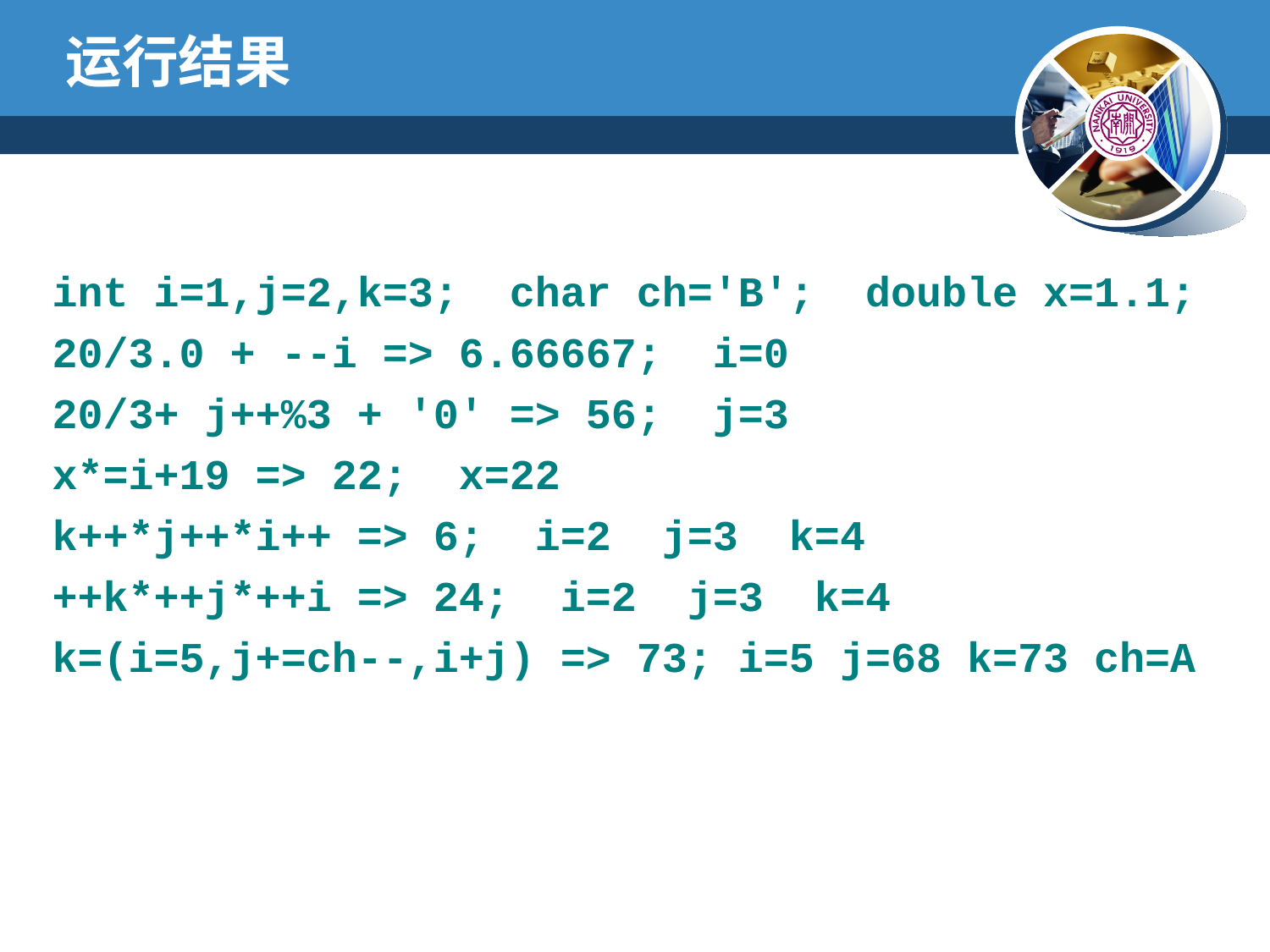

# 运行结果
int i=1,j=2,k=3;  char ch='B';  double x=1.1;
20/3.0 + --i => 6.66667;  i=0
20/3+ j++%3 + '0' => 56;  j=3
x*=i+19 => 22;  x=22
k++*j++*i++ => 6;  i=2  j=3  k=4
++k*++j*++i => 24;  i=2  j=3  k=4
k=(i=5,j+=ch--,i+j) => 73; i=5 j=68 k=73 ch=A